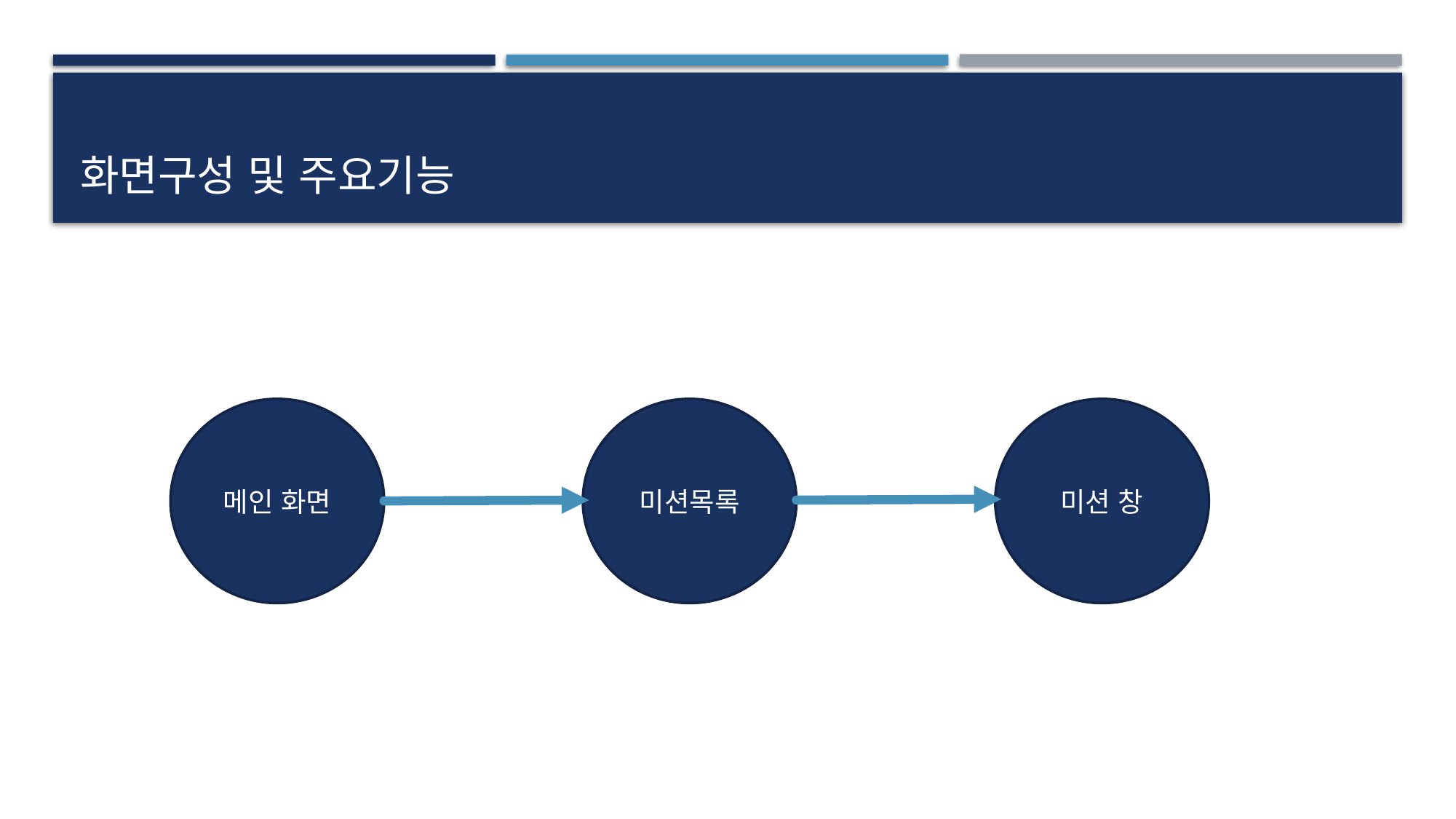

# 화면구성 및 주요기능
미션목록
미션 창
메인 화면